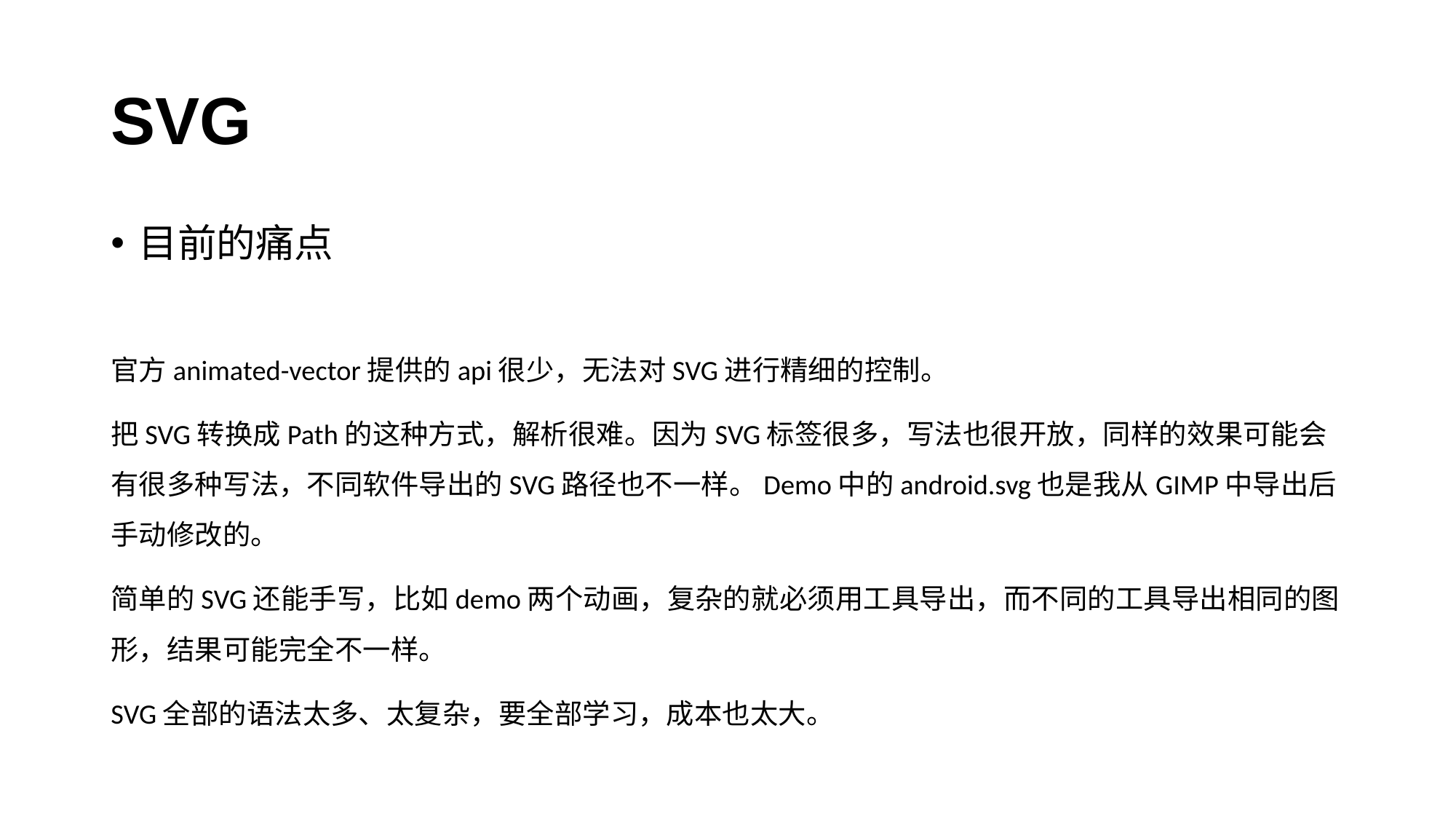

# SVG
目前的痛点

官方animated-vector提供的api很少，无法对SVG进行精细的控制。
把SVG转换成Path的这种方式，解析很难。因为SVG标签很多，写法也很开放，同样的效果可能会有很多种写法，不同软件导出的SVG路径也不一样。Demo中的android.svg也是我从GIMP中导出后手动修改的。
简单的SVG还能手写，比如demo两个动画，复杂的就必须用工具导出，而不同的工具导出相同的图形，结果可能完全不一样。
SVG全部的语法太多、太复杂，要全部学习，成本也太大。